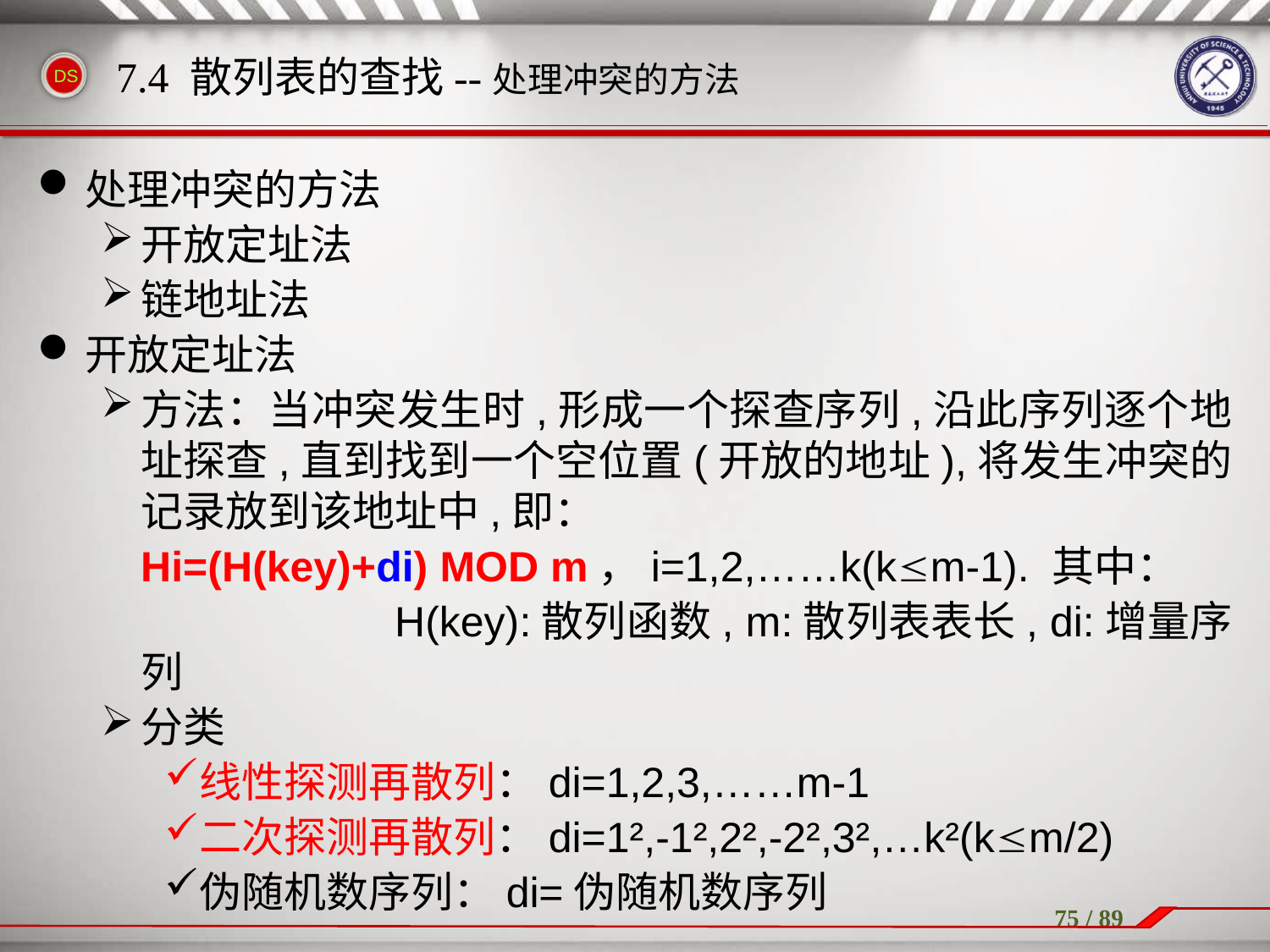

处理冲突的方法
开放定址法
链地址法
开放定址法
方法：当冲突发生时,形成一个探查序列,沿此序列逐个地址探查,直到找到一个空位置(开放的地址),将发生冲突的记录放到该地址中,即：
	Hi=(H(key)+di) MOD m，i=1,2,……k(k≤m-1). 其中：
			H(key):散列函数, m:散列表表长, di:增量序列
分类
线性探测再散列：di=1,2,3,……m-1
二次探测再散列：di=1²,-1²,2²,-2²,3²,…k²(k≤m/2)
伪随机数序列：di=伪随机数序列
7.4 散列表的查找--处理冲突的方法